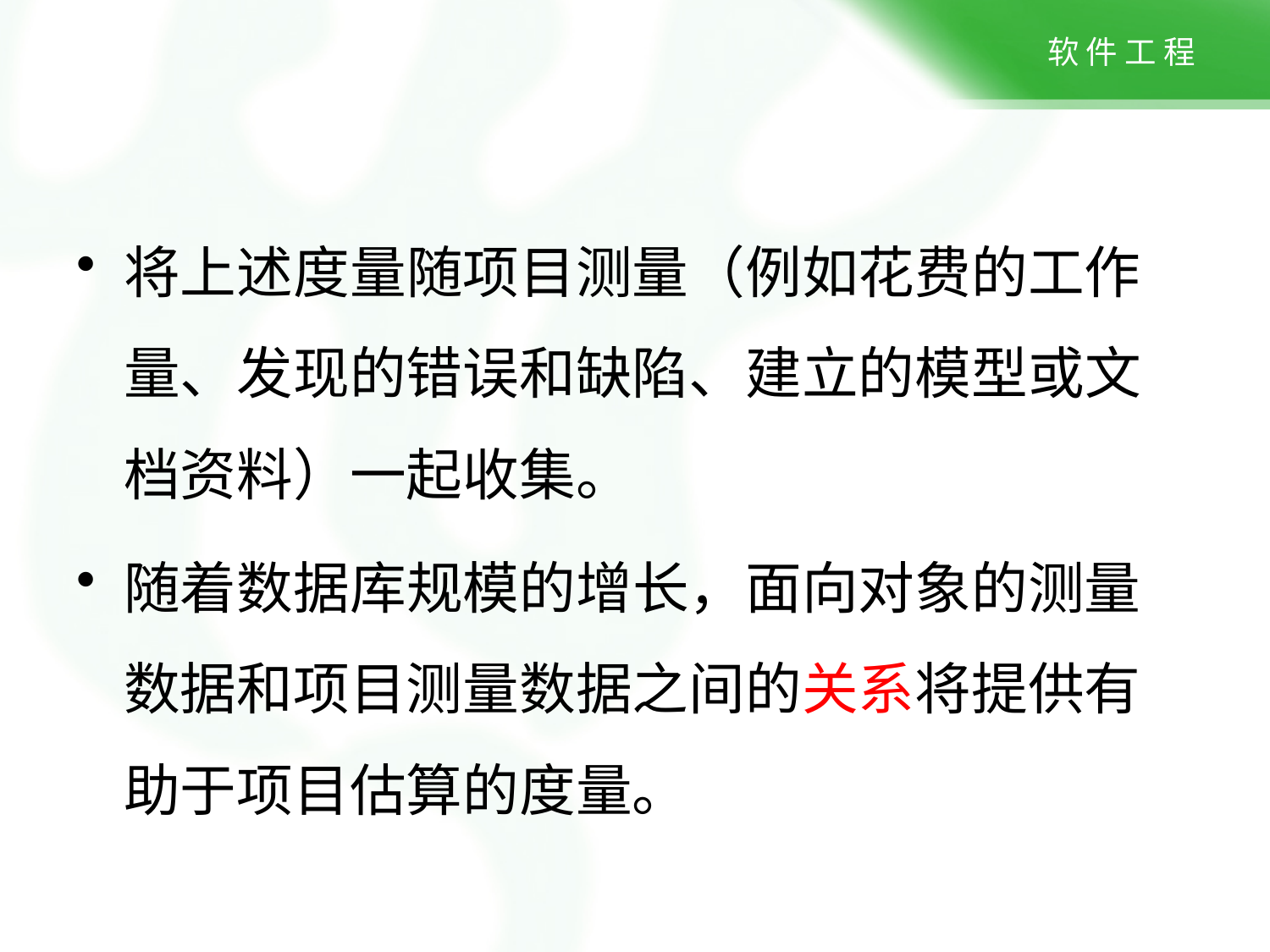

#
将上述度量随项目测量（例如花费的工作量、发现的错误和缺陷、建立的模型或文档资料）一起收集。
随着数据库规模的增长，面向对象的测量数据和项目测量数据之间的关系将提供有助于项目估算的度量。